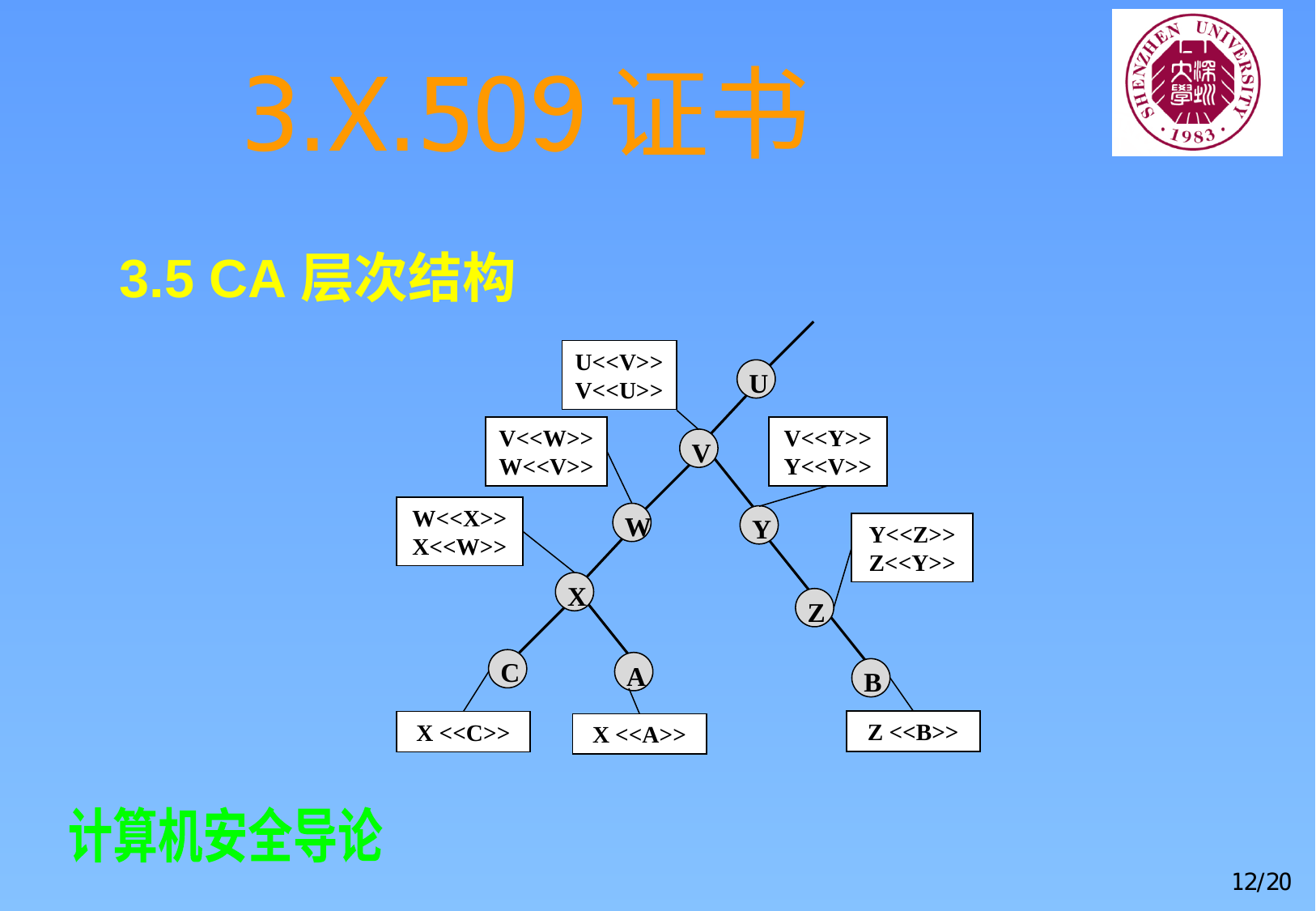

# 3.X.509证书
3.5 CA层次结构
U<<V>>
V<<U>>

U
V<<W>>
W<<V>>
V<<Y>>
Y<<V>>

V
W<<X>>
X<<W>>

W

Y
Y<<Z>>
Z<<Y>>

X

Z

C

A

B
Z <<B>>
X <<C>>
X <<A>>
12/20